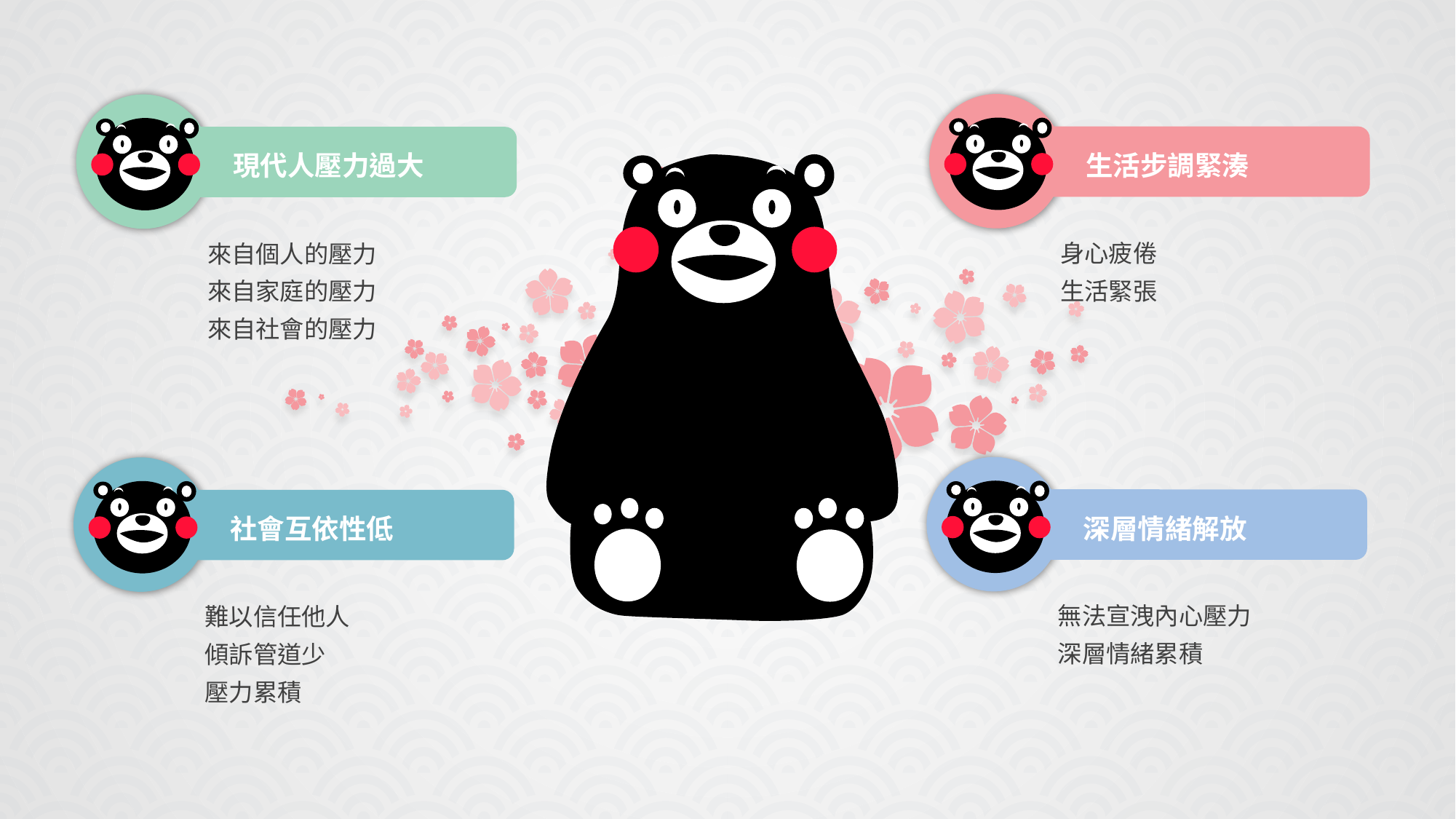

生活步調緊湊

現代人壓力過大

身心疲倦
生活緊張
來自個人的壓力
來自家庭的壓力
來自社會的壓力

深層情緒解放

社會互依性低

無法宣洩內心壓力
深層情緒累積
難以信任他人
傾訴管道少
壓力累積